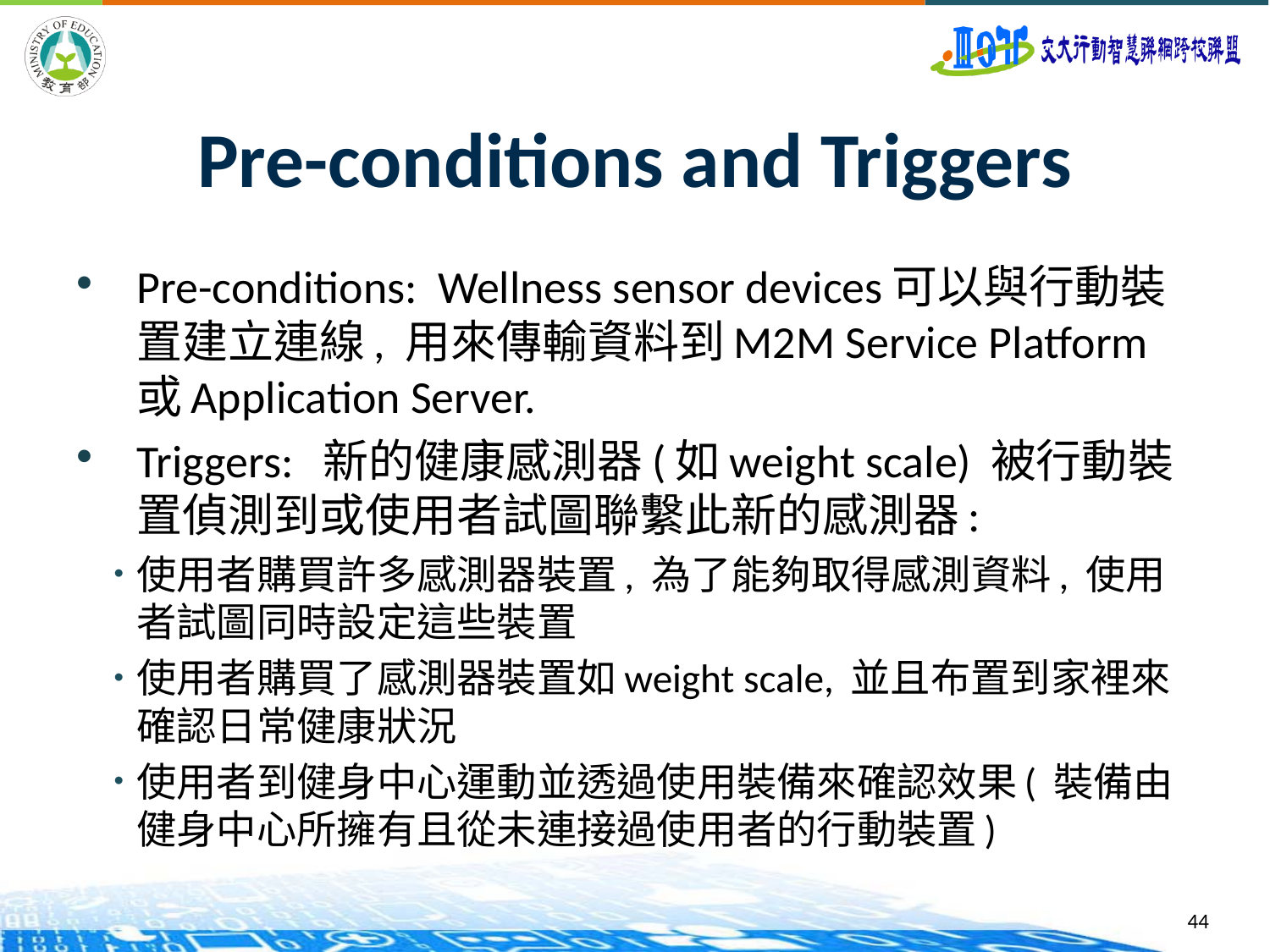

# Pre-conditions and Triggers
Pre-conditions:  Wellness sensor devices可以與行動裝置建立連線, 用來傳輸資料到M2M Service Platform或Application Server.
Triggers:  新的健康感測器(如weight scale) 被行動裝置偵測到或使用者試圖聯繫此新的感測器:
使用者購買許多感測器裝置, 為了能夠取得感測資料, 使用者試圖同時設定這些裝置
使用者購買了感測器裝置如weight scale, 並且布置到家裡來確認日常健康狀況
使用者到健身中心運動並透過使用裝備來確認效果( 裝備由健身中心所擁有且從未連接過使用者的行動裝置)

44